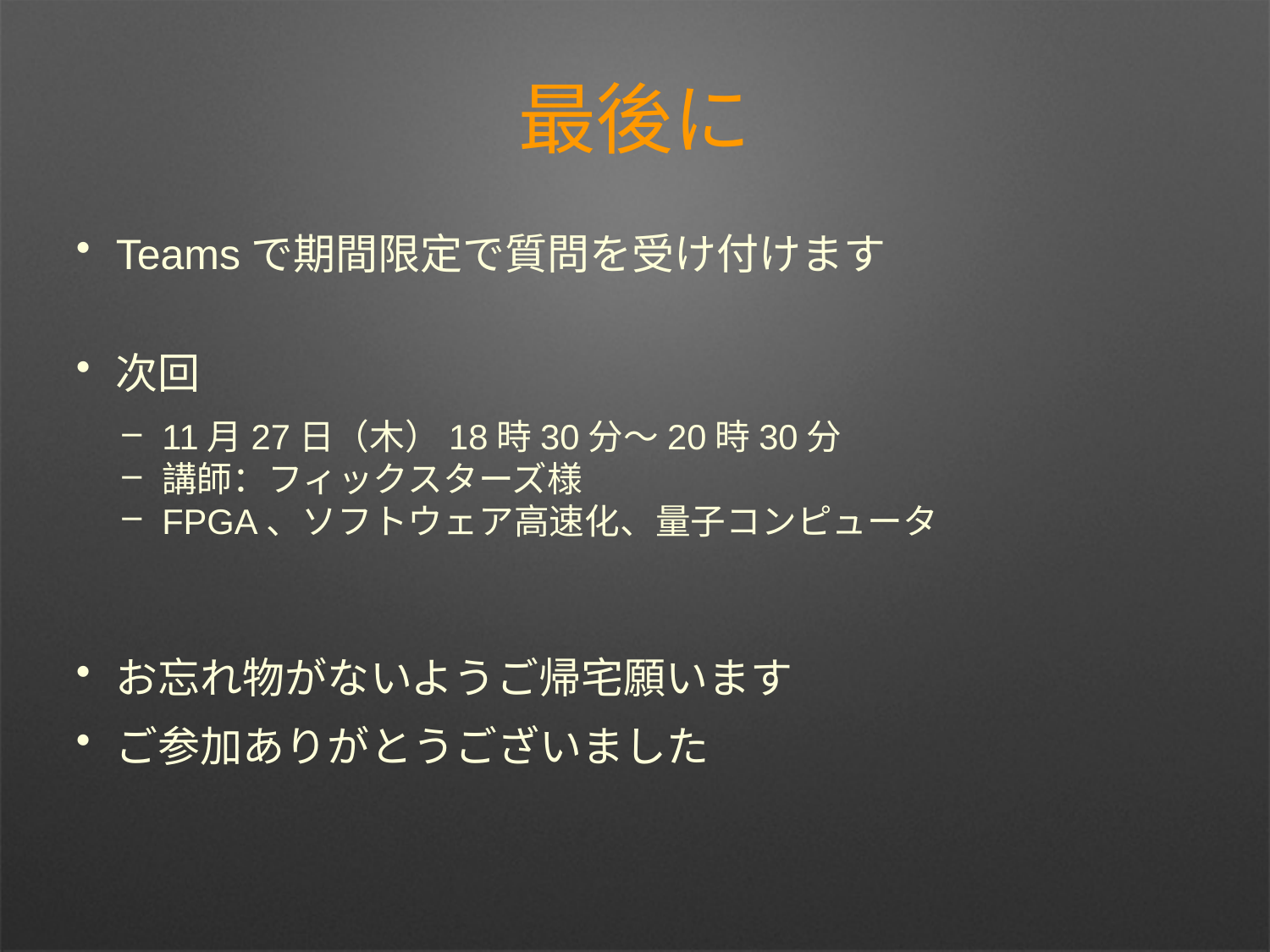

# 最後に
Teamsで期間限定で質問を受け付けます
次回
11月27日（木）18時30分～20時30分
講師：フィックスターズ様
FPGA、ソフトウェア高速化、量子コンピュータ

お忘れ物がないようご帰宅願います
ご参加ありがとうございました